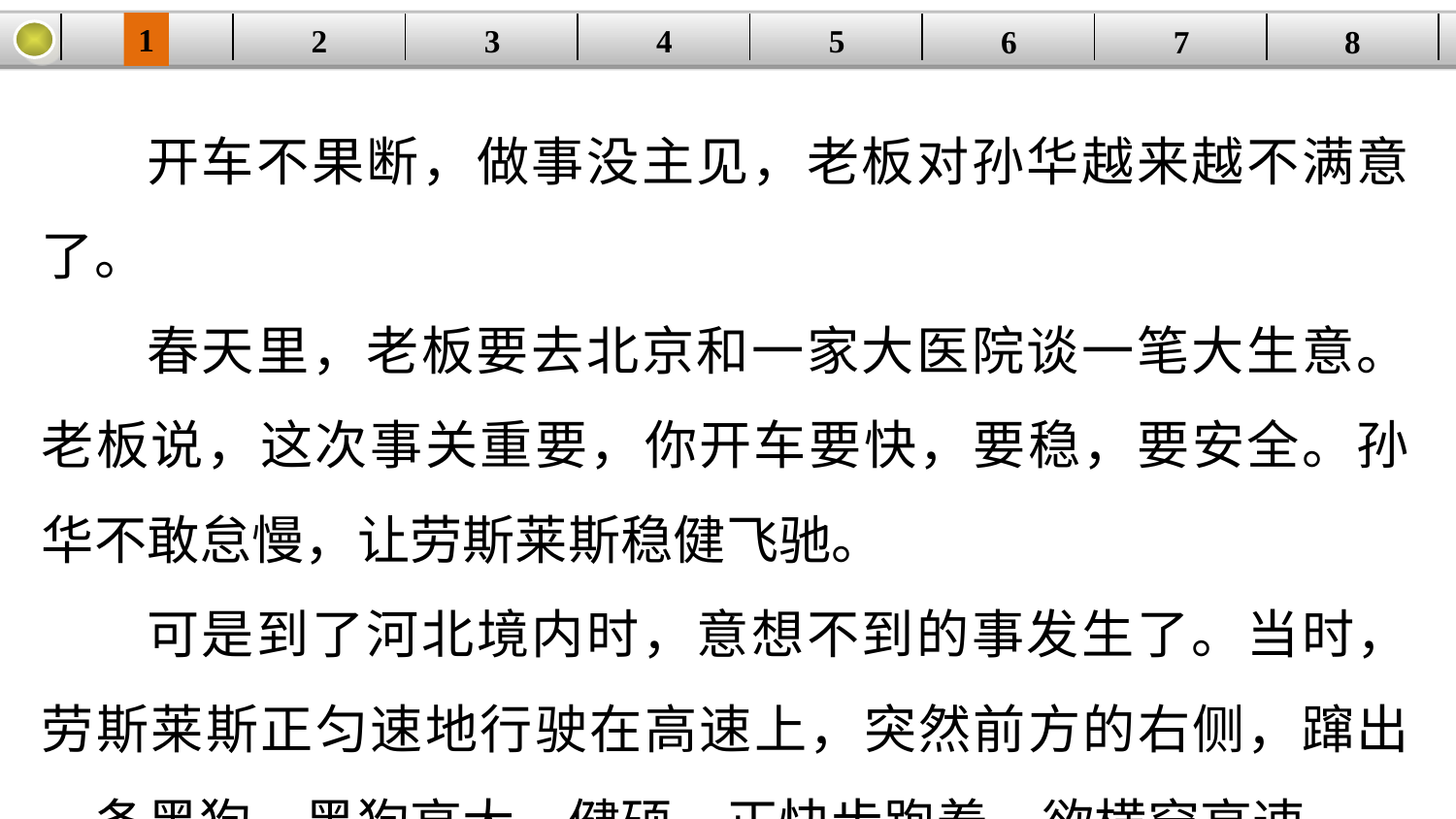

1
2
3
4
|  |  |  |  |  |  |  |  |
| --- | --- | --- | --- | --- | --- | --- | --- |
5
6
7
8

开车不果断，做事没主见，老板对孙华越来越不满意了。
春天里，老板要去北京和一家大医院谈一笔大生意。老板说，这次事关重要，你开车要快，要稳，要安全。孙华不敢怠慢，让劳斯莱斯稳健飞驰。
可是到了河北境内时，意想不到的事发生了。当时，劳斯莱斯正匀速地行驶在高速上，突然前方的右侧，蹿出一条黑狗。黑狗高大，健硕，正快步跑着，欲横穿高速。